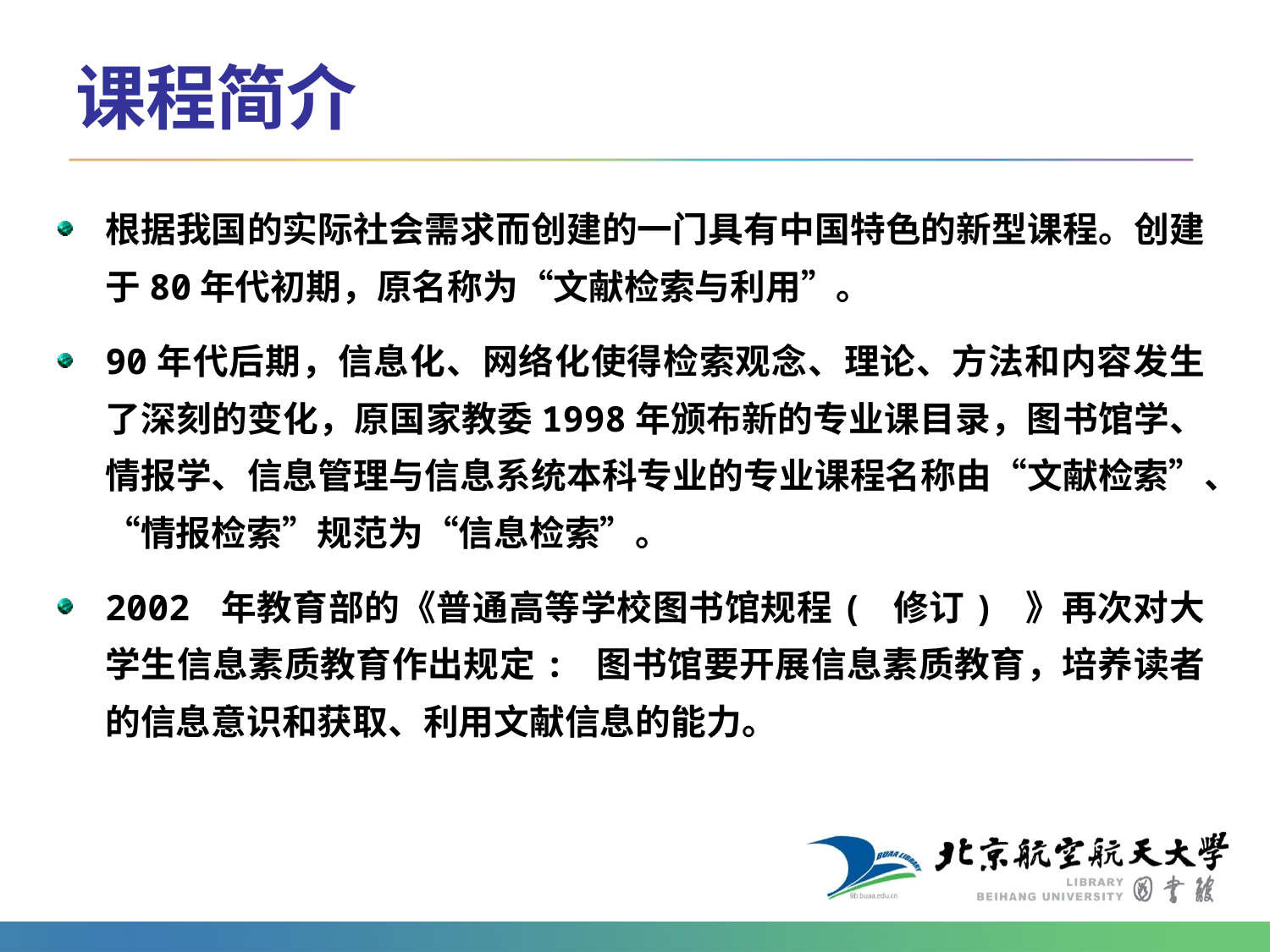

# 课程简介
根据我国的实际社会需求而创建的一门具有中国特色的新型课程。创建于80年代初期，原名称为“文献检索与利用”。
90年代后期，信息化、网络化使得检索观念、理论、方法和内容发生了深刻的变化，原国家教委1998年颁布新的专业课目录，图书馆学、情报学、信息管理与信息系统本科专业的专业课程名称由“文献检索”、“情报检索”规范为“信息检索”。
2002 年教育部的《普通高等学校图书馆规程( 修订) 》再次对大学生信息素质教育作出规定: 图书馆要开展信息素质教育，培养读者的信息意识和获取、利用文献信息的能力。